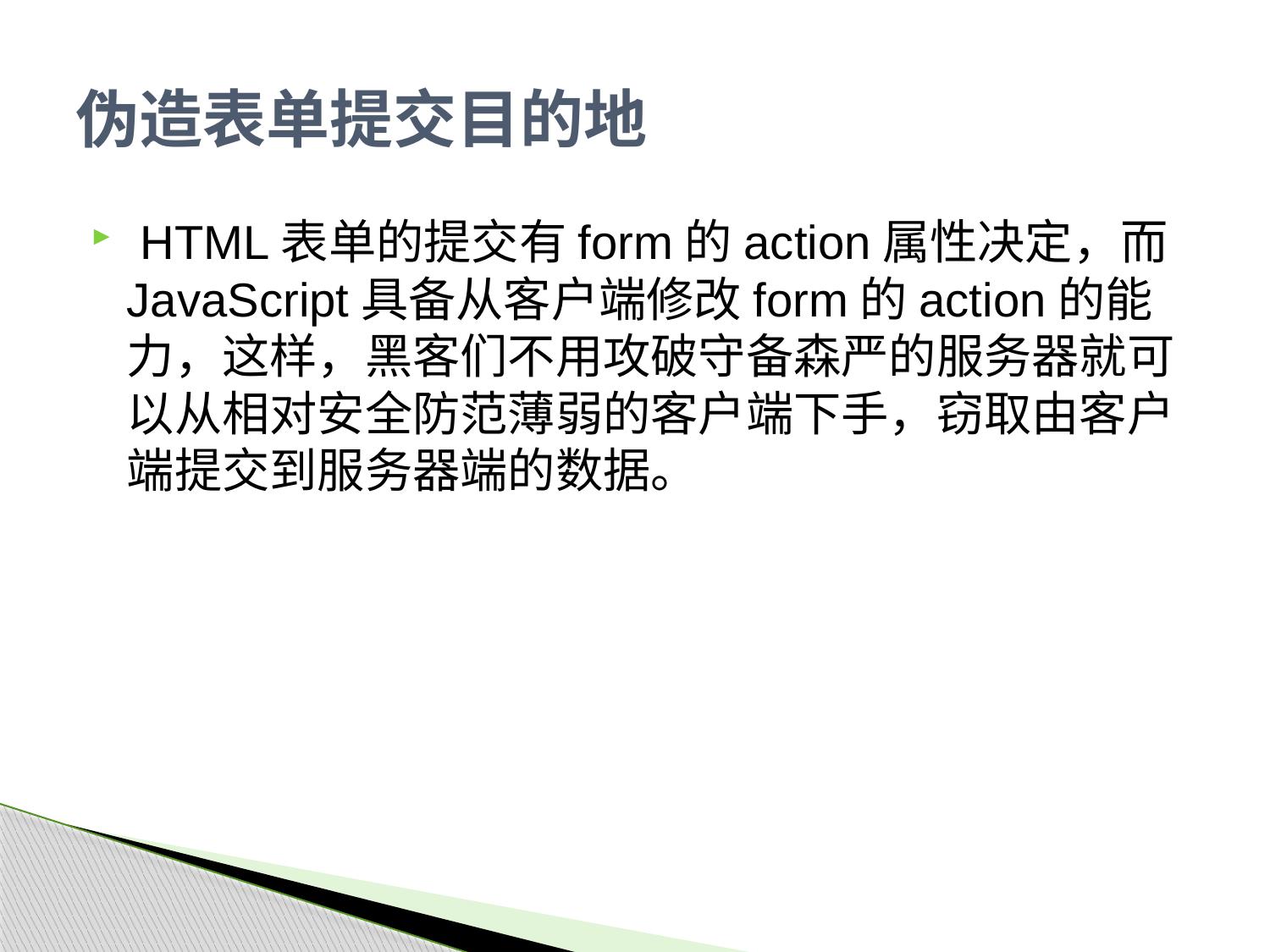

# 伪造表单提交目的地
 HTML表单的提交有form的action属性决定，而JavaScript具备从客户端修改form的action的能力，这样，黑客们不用攻破守备森严的服务器就可以从相对安全防范薄弱的客户端下手，窃取由客户端提交到服务器端的数据。